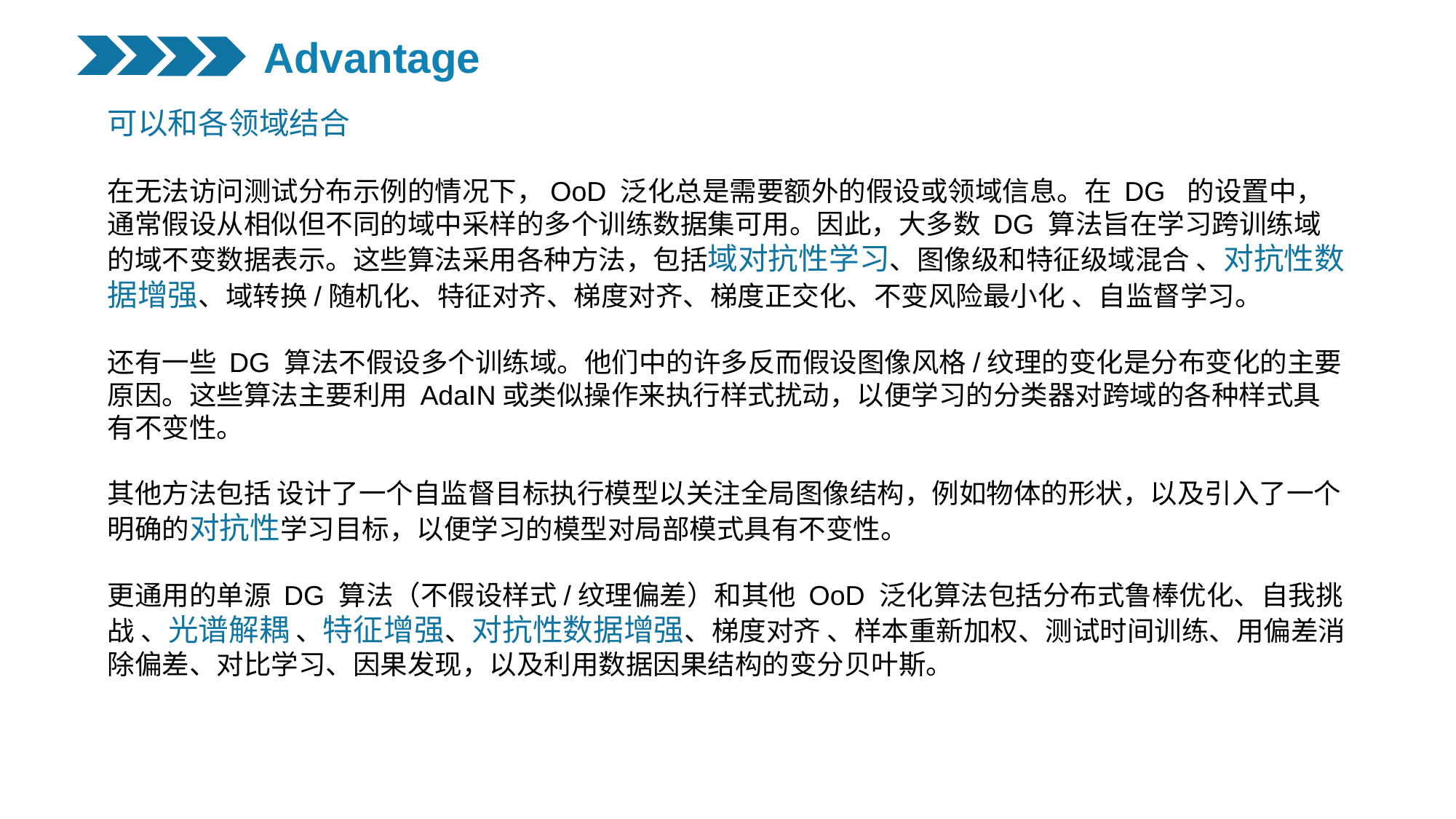

Advantage

可以和各领域结合
在无法访问测试分布示例的情况下，OoD 泛化总是需要额外的假设或领域信息。在 DG  的设置中，通常假设从相似但不同的域中采样的多个训练数据集可用。因此，大多数 DG 算法旨在学习跨训练域的域不变数据表示。这些算法采用各种方法，包括域对抗性学习、图像级和特征级域混合 、对抗性数据增强、域转换/随机化、特征对齐、梯度对齐、梯度正交化、不变风险最小化 、自监督学习。

还有一些 DG 算法不假设多个训练域。他们中的许多反而假设图像风格/纹理的变化是分布变化的主要原因。这些算法主要利用 AdaIN或类似操作来执行样式扰动，以便学习的分类器对跨域的各种样式具有不变性。

其他方法包括 设计了一个自监督目标执行模型以关注全局图像结构，例如物体的形状，以及引入了一个明确的对抗性学习目标，以便学习的模型对局部模式具有不变性。

更通用的单源 DG 算法（不假设样式/纹理偏差）和其他 OoD 泛化算法包括分布式鲁棒优化、自我挑战 、光谱解耦 、特征增强、对抗性数据增强、梯度对齐 、样本重新加权、测试时间训练、用偏差消除偏差、对比学习、因果发现，以及利用数据因果结构的变分贝叶斯。